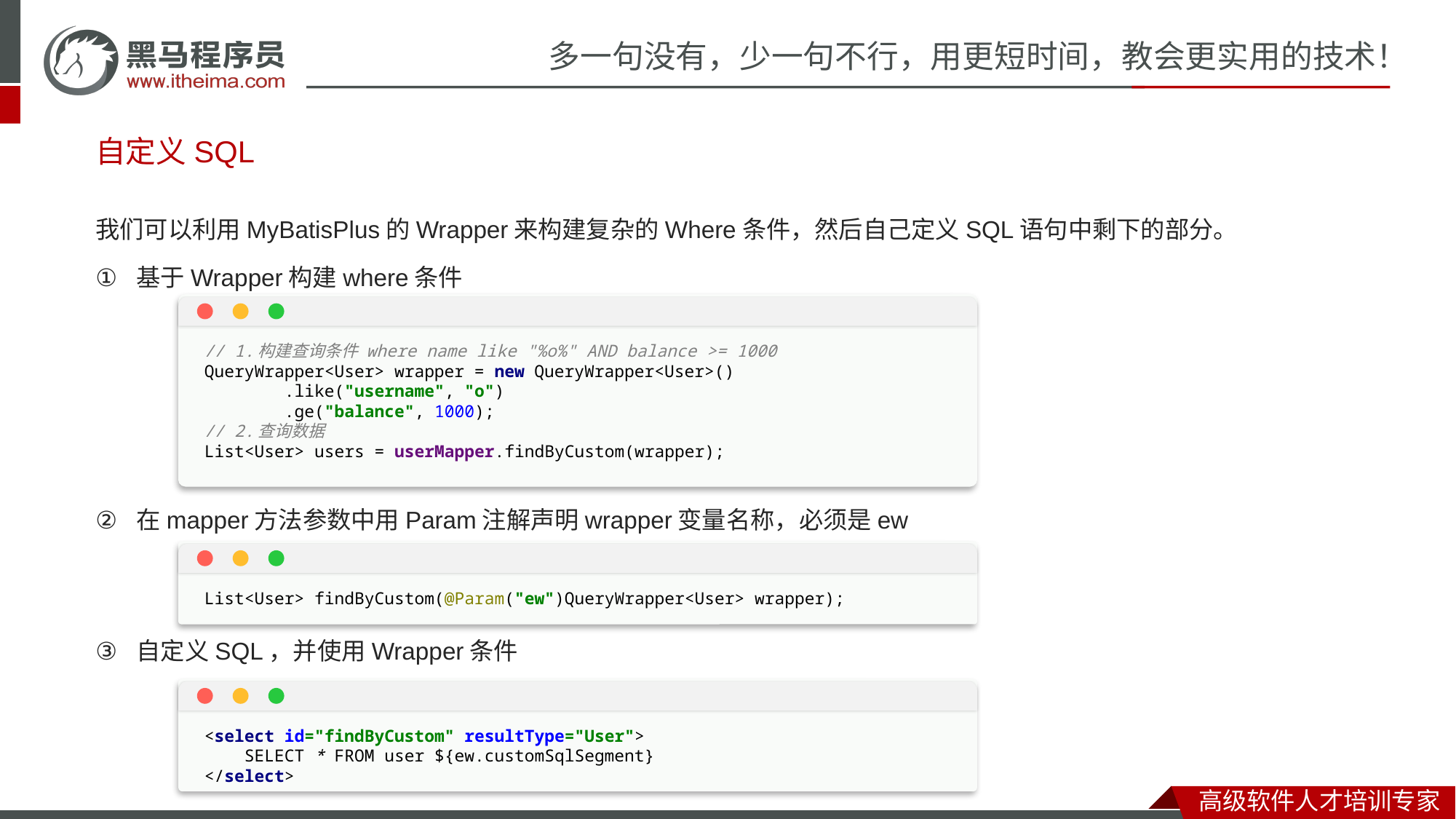

自定义SQL
我们可以利用MyBatisPlus的Wrapper来构建复杂的Where条件，然后自己定义SQL语句中剩下的部分。
基于Wrapper构建where条件

在mapper方法参数中用Param注解声明wrapper变量名称，必须是ew

自定义SQL，并使用Wrapper条件

// 1.构建查询条件 where name like "%o%" AND balance >= 1000
QueryWrapper<User> wrapper = new QueryWrapper<User>()
        .like("username", "o")
        .ge("balance", 1000);
// 2.查询数据
List<User> users = userMapper.findByCustom(wrapper);

List<User> findByCustom(@Param("ew")QueryWrapper<User> wrapper);

<select id="findByCustom" resultType="User">
    SELECT * FROM user ${ew.customSqlSegment}
</select>